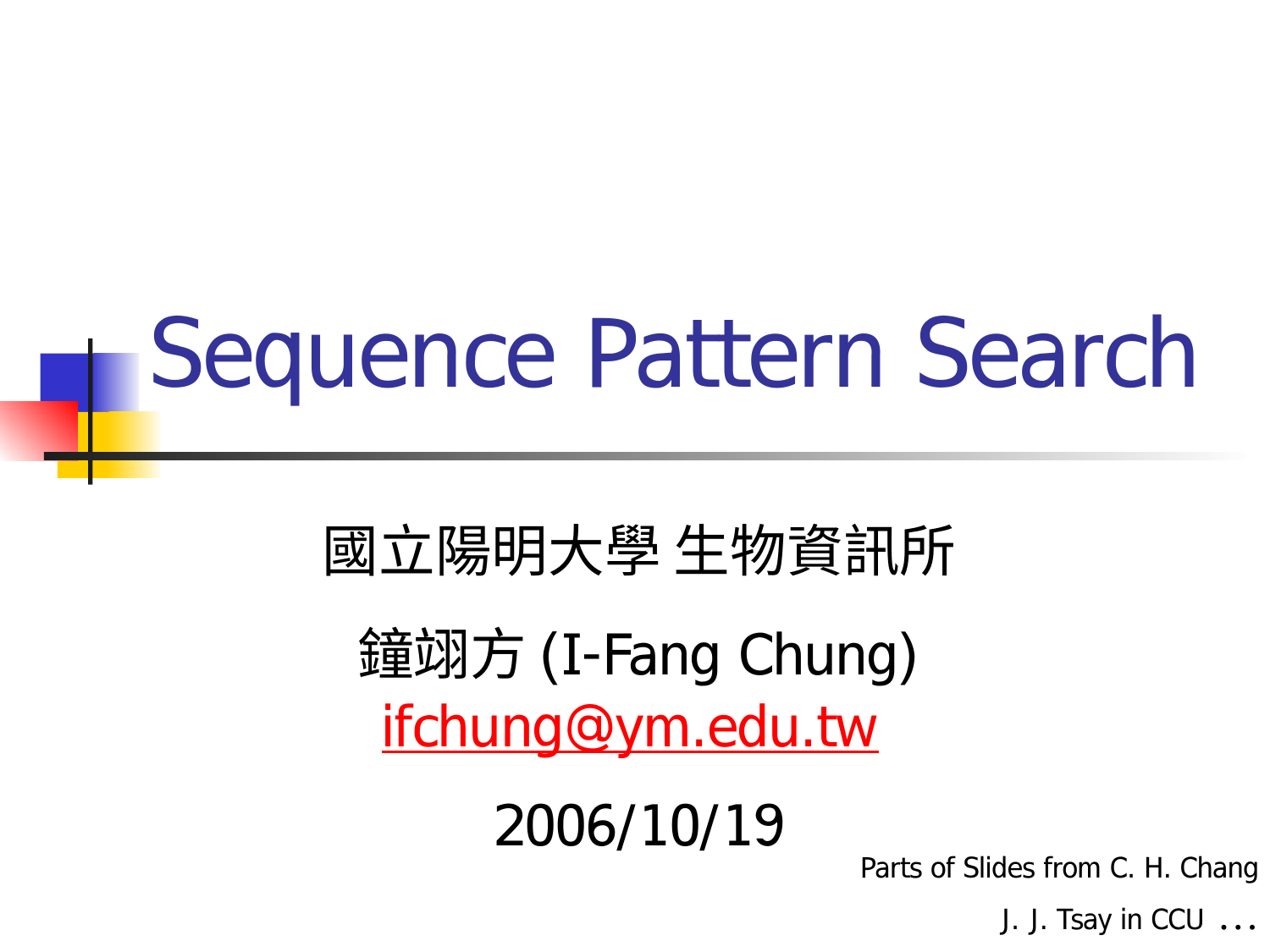

# Sequence Pattern Search
國立陽明大學 生物資訊所

鐘翊方(I-Fang Chung)
ifchung@ym.edu.tw

2006/10/19
Parts of Slides from C. H. Chang
J. J. Tsay in CCU …